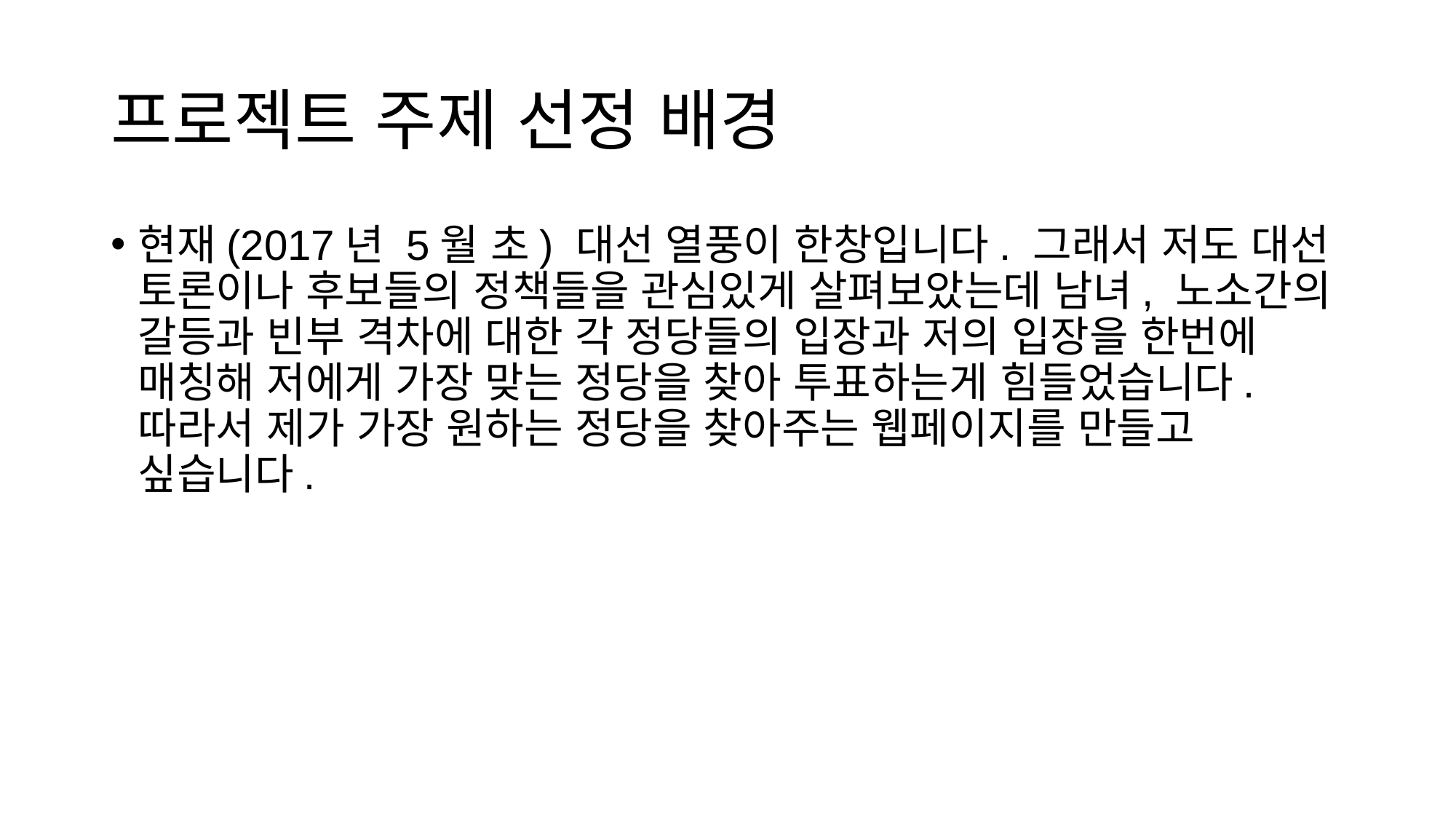

# 프로젝트 주제 선정 배경
현재(2017년 5월 초) 대선 열풍이 한창입니다. 그래서 저도 대선 토론이나 후보들의 정책들을 관심있게 살펴보았는데 남녀, 노소간의 갈등과 빈부 격차에 대한 각 정당들의 입장과 저의 입장을 한번에 매칭해 저에게 가장 맞는 정당을 찾아 투표하는게 힘들었습니다. 따라서 제가 가장 원하는 정당을 찾아주는 웹페이지를 만들고 싶습니다.